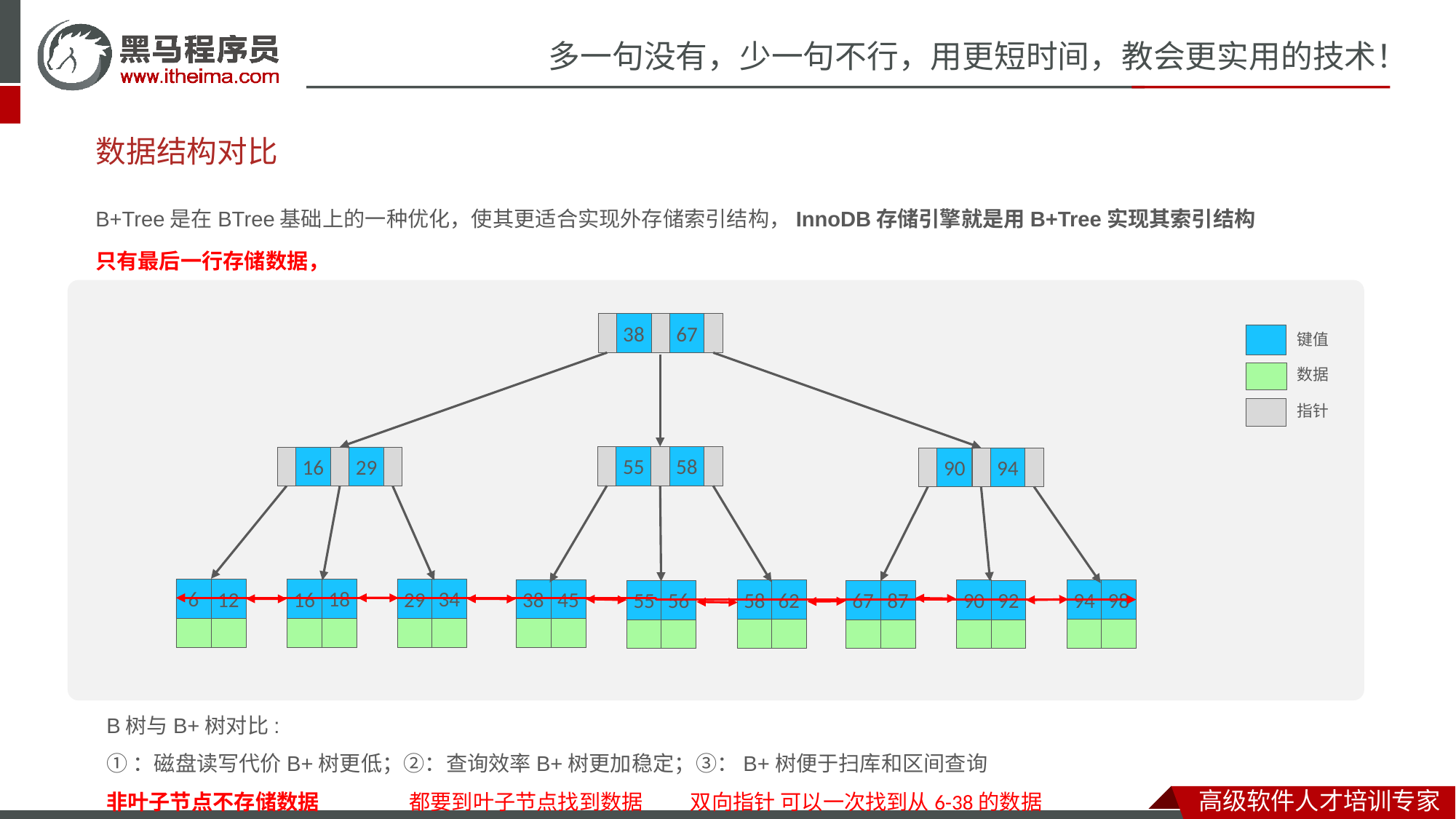

# 数据结构对比
B+Tree是在BTree基础上的一种优化，使其更适合实现外存储索引结构，InnoDB存储引擎就是用B+Tree实现其索引结构
只有最后一行存储数据，

键值
数据

指针

38
67

55
58

16
29

90
94
6
12

18
16

34
29

38
45

58
62

90
92

94
98

55
56

67
87

B树与B+树对比:
①：磁盘读写代价B+树更低；②：查询效率B+树更加稳定；③：B+树便于扫库和区间查询
非叶子节点不存储数据                   都要到叶子节点找到数据          双向指针 可以一次找到从6-38的数据